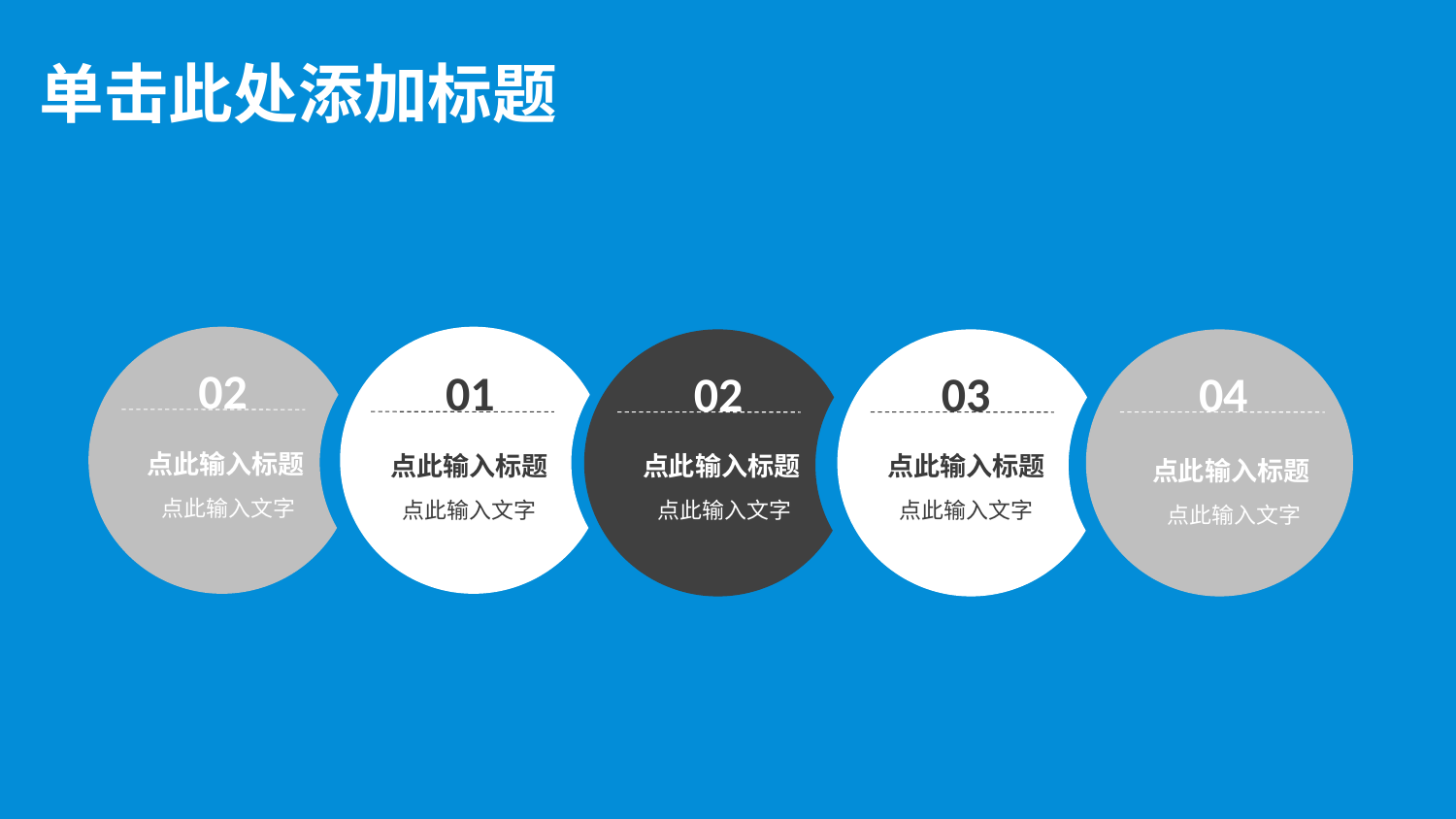

单击此处添加标题
02

点此输入标题
点此输入文字

01

点此输入标题
点此输入文字
02

点此输入标题
点此输入文字
03

点此输入标题
点此输入文字
04

点此输入标题
点此输入文字